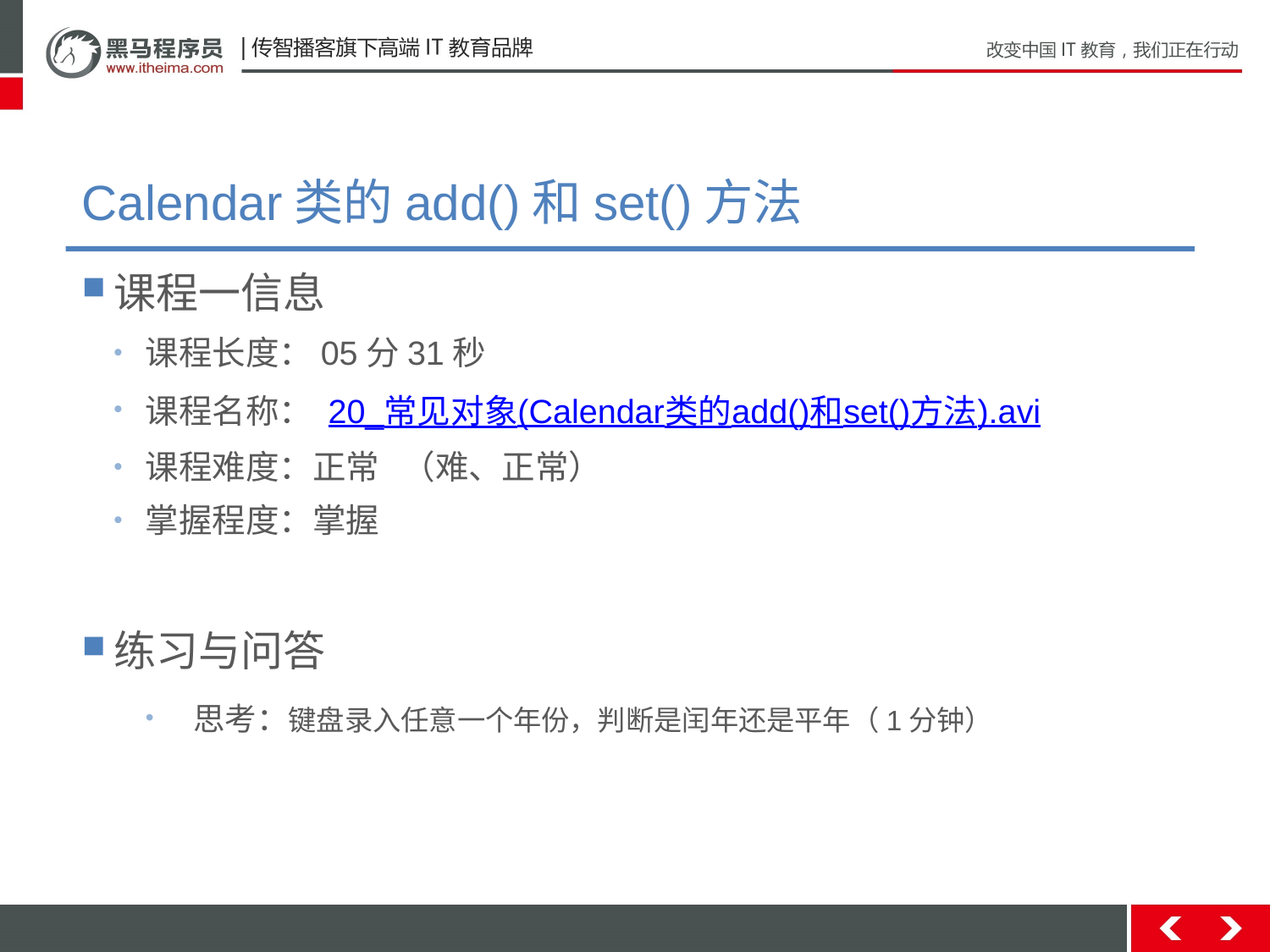

# Calendar类的add()和set()方法
课程一信息
课程长度：05分31秒
课程名称： 20_常见对象(Calendar类的add()和set()方法).avi
课程难度：正常   （难、正常）
掌握程度：掌握

练习与问答
思考：键盘录入任意一个年份，判断是闰年还是平年（1分钟）